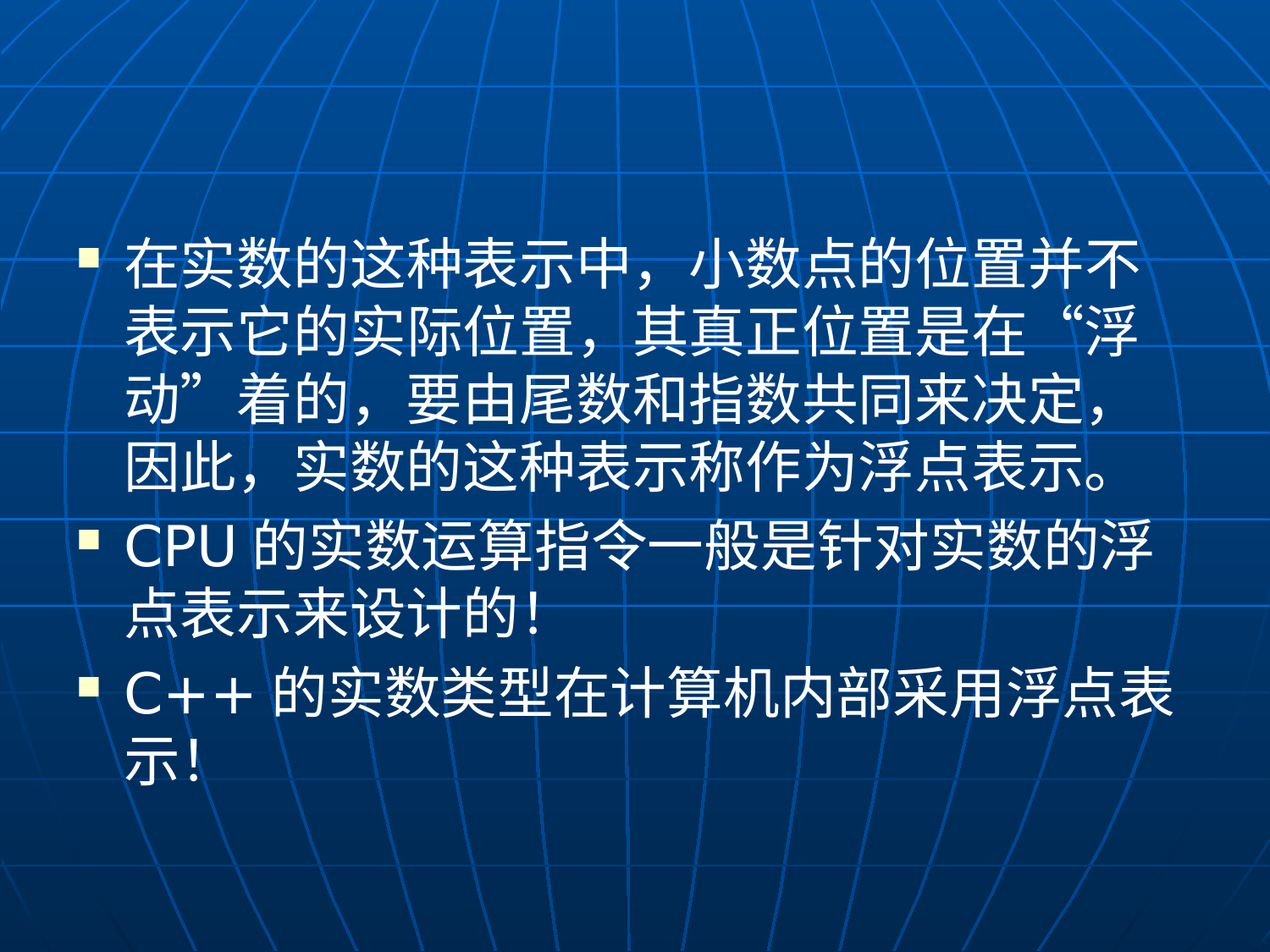

#
在实数的这种表示中，小数点的位置并不表示它的实际位置，其真正位置是在“浮动”着的，要由尾数和指数共同来决定，因此，实数的这种表示称作为浮点表示。
CPU的实数运算指令一般是针对实数的浮点表示来设计的！
C++的实数类型在计算机内部采用浮点表示！